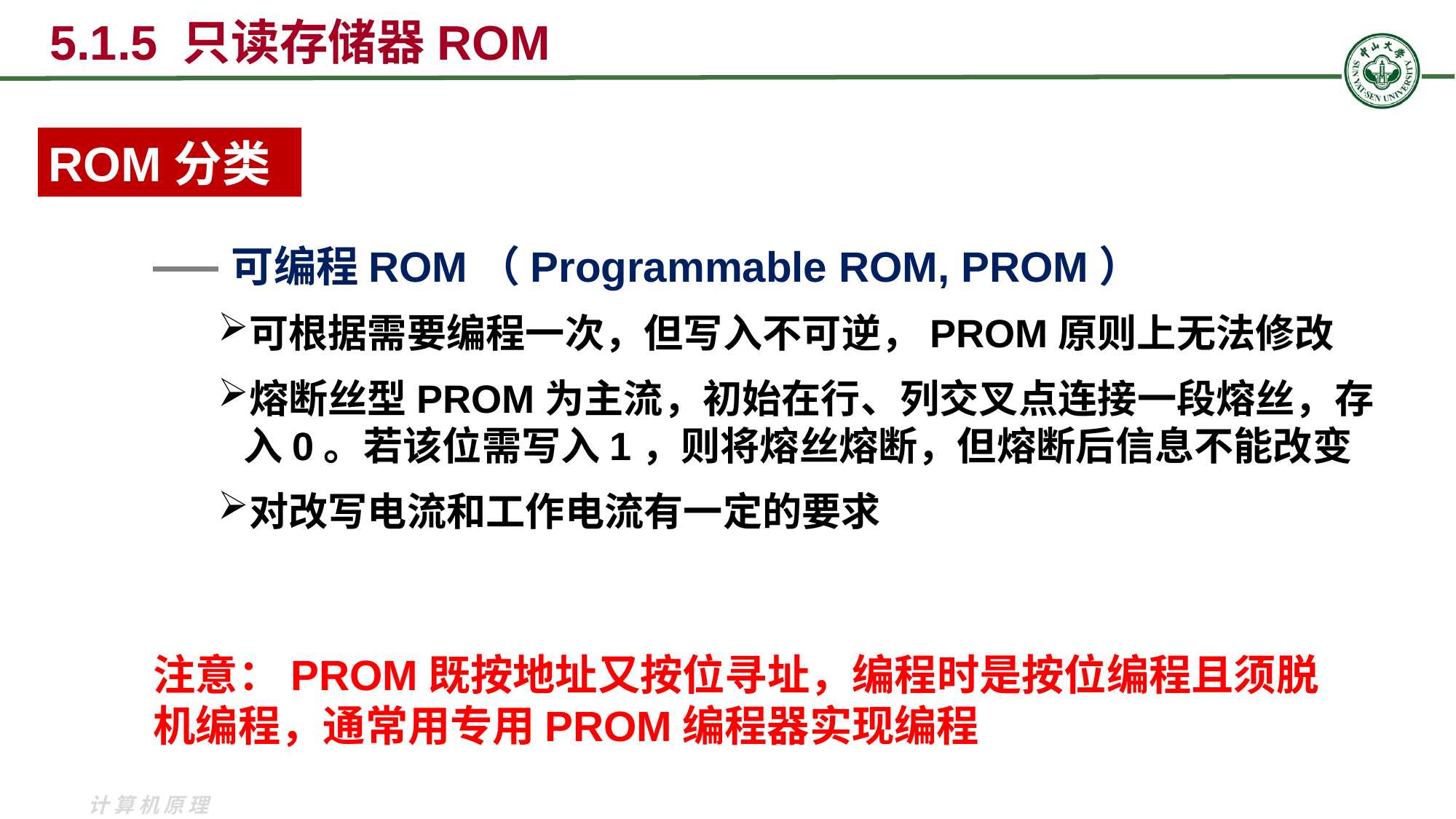

5.1.5 只读存储器ROM
ROM分类
可编程ROM（Programmable ROM, PROM）
可根据需要编程一次，但写入不可逆，PROM原则上无法修改
熔断丝型PROM为主流，初始在行、列交叉点连接一段熔丝，存入0。若该位需写入1，则将熔丝熔断，但熔断后信息不能改变
对改写电流和工作电流有一定的要求

注意：PROM既按地址又按位寻址，编程时是按位编程且须脱机编程，通常用专用PROM编程器实现编程